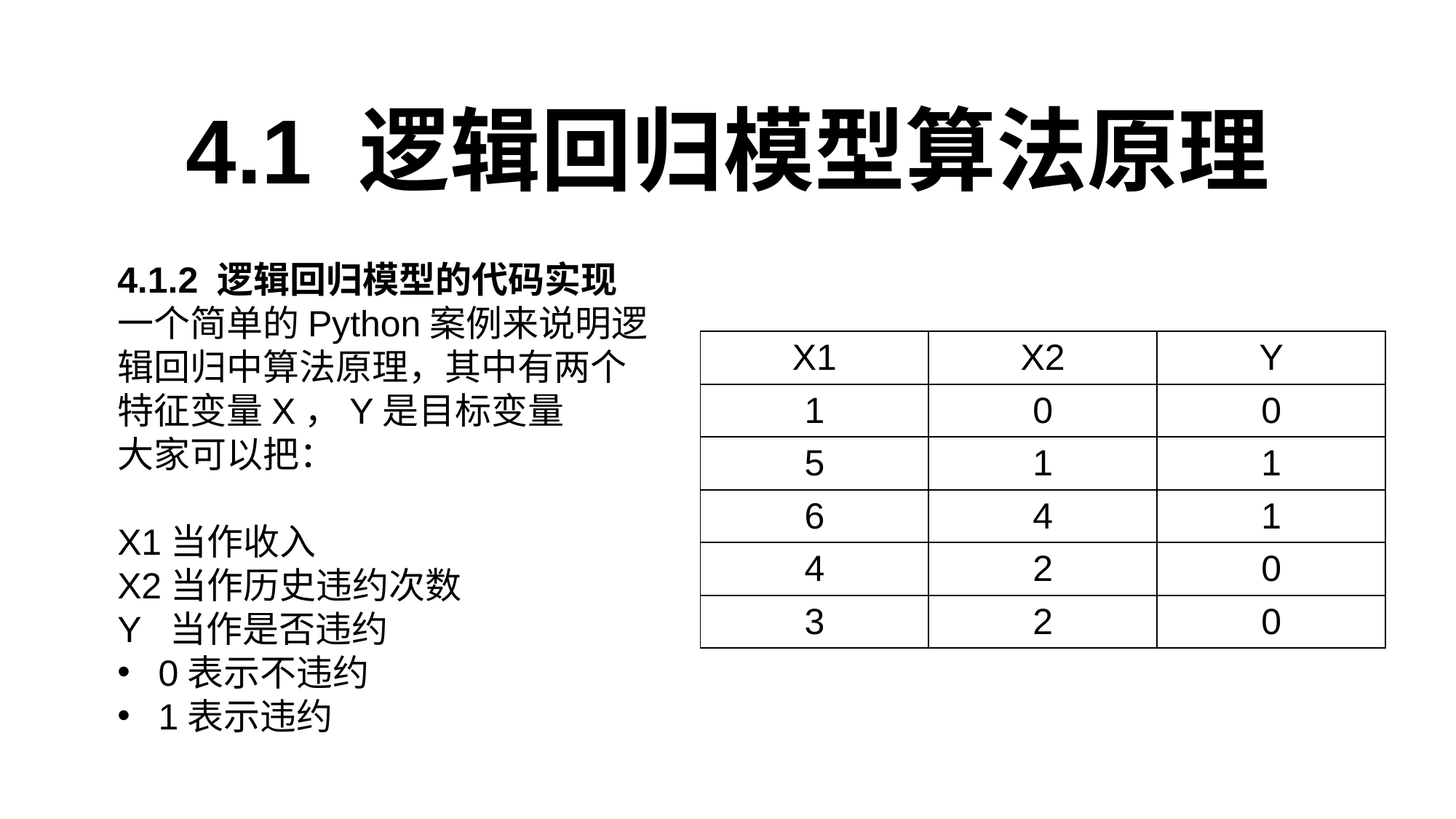

4.1 逻辑回归模型算法原理
4.1.2 逻辑回归模型的代码实现
一个简单的Python案例来说明逻辑回归中算法原理，其中有两个特征变量X，Y是目标变量
大家可以把：

X1当作收入
X2当作历史违约次数
Y  当作是否违约
0表示不违约
1表示违约
| X1 | X2 | Y |
| --- | --- | --- |
| 1 | 0 | 0 |
| 5 | 1 | 1 |
| 6 | 4 | 1 |
| 4 | 2 | 0 |
| 3 | 2 | 0 |